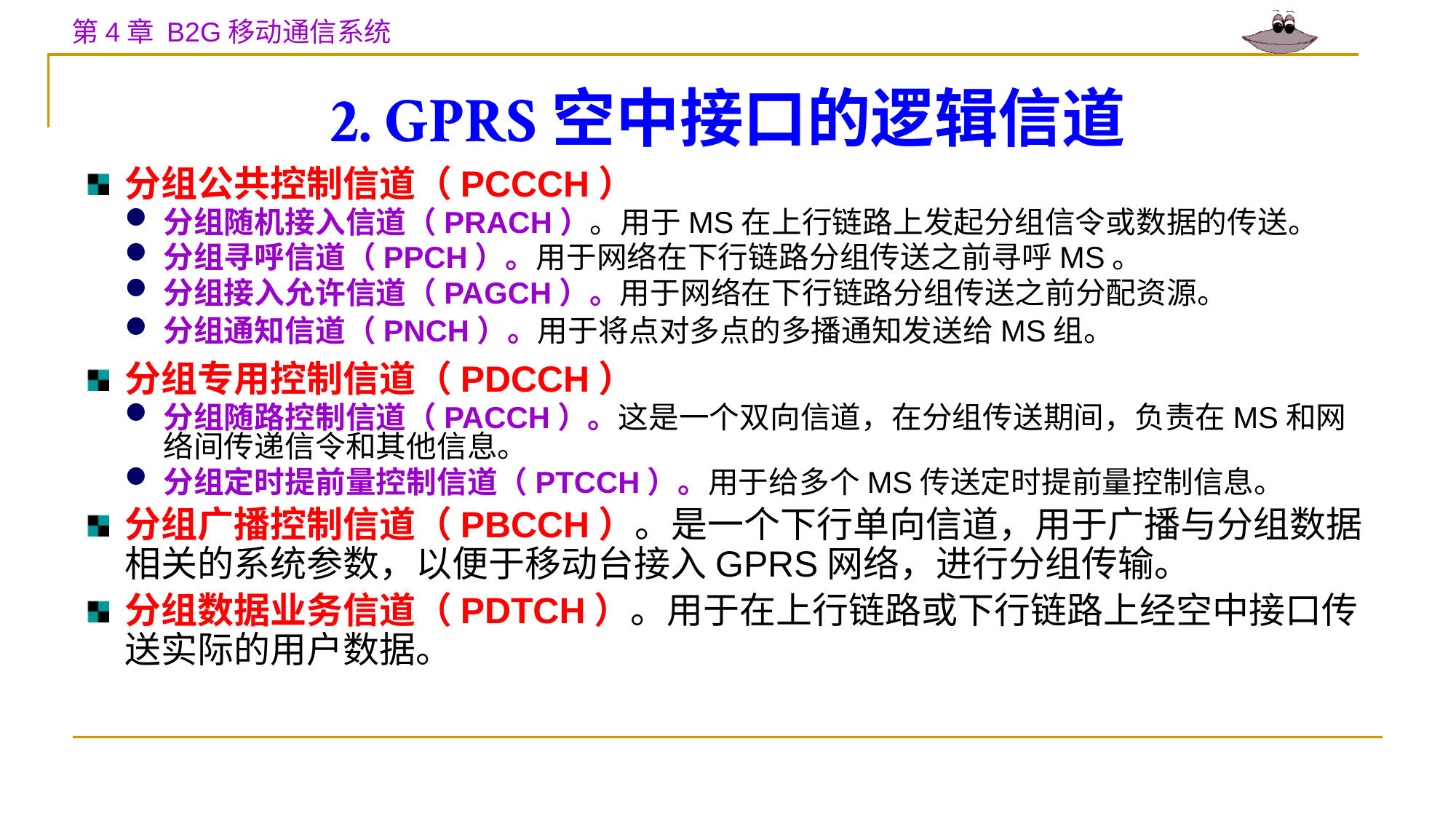

# 2. GPRS空中接口的逻辑信道
分组公共控制信道（PCCCH）
分组随机接入信道（PRACH）。用于MS在上行链路上发起分组信令或数据的传送。
分组寻呼信道（PPCH）。用于网络在下行链路分组传送之前寻呼MS。
分组接入允许信道（PAGCH）。用于网络在下行链路分组传送之前分配资源。
分组通知信道（PNCH）。用于将点对多点的多播通知发送给MS组。
分组专用控制信道（PDCCH）
分组随路控制信道（PACCH）。这是一个双向信道，在分组传送期间，负责在MS和网络间传递信令和其他信息。
分组定时提前量控制信道（PTCCH）。用于给多个MS传送定时提前量控制信息。
分组广播控制信道（PBCCH）。是一个下行单向信道，用于广播与分组数据相关的系统参数，以便于移动台接入GPRS网络，进行分组传输。
分组数据业务信道（PDTCH）。用于在上行链路或下行链路上经空中接口传送实际的用户数据。